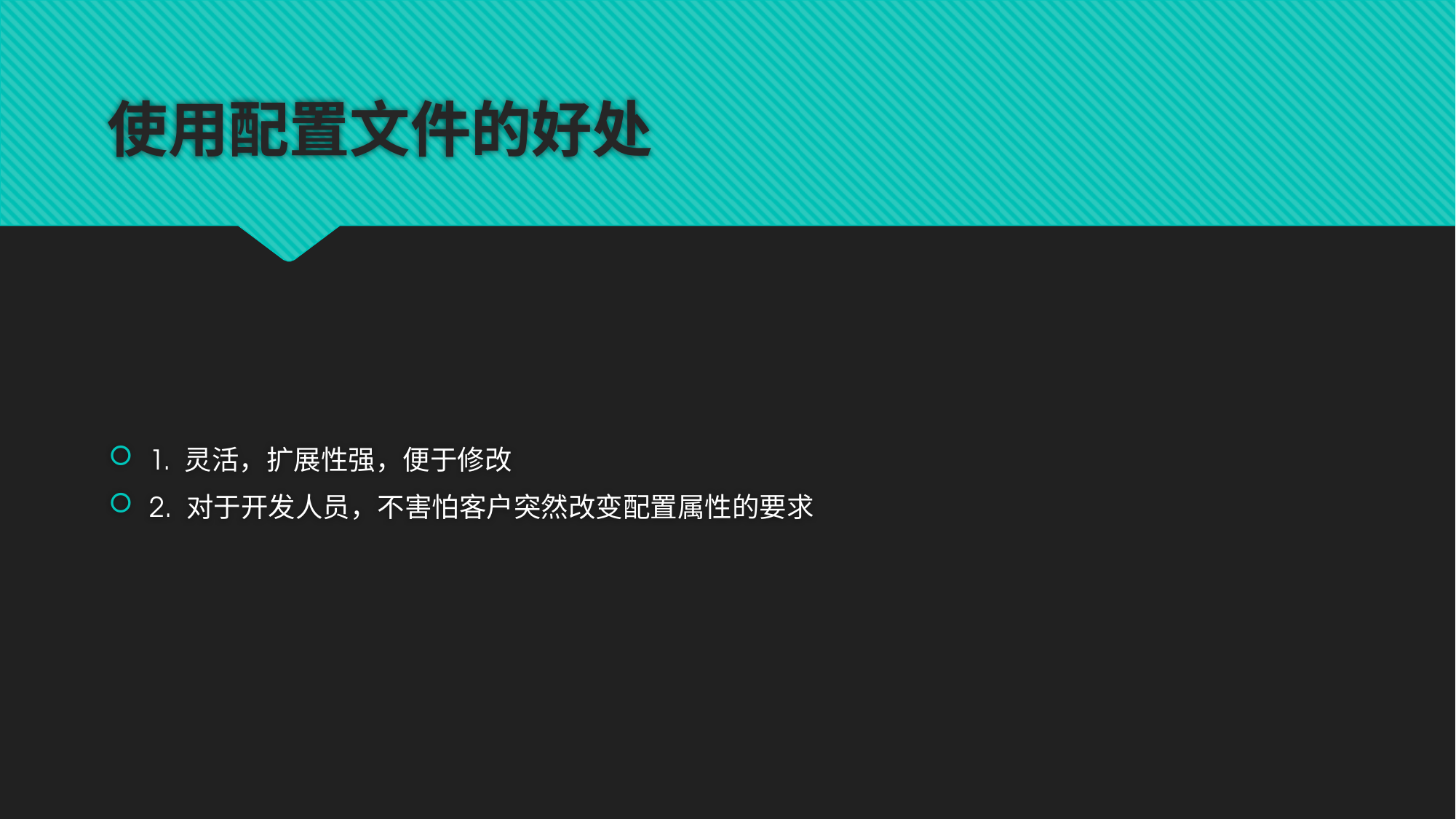

# 使用配置文件的好处
1. 灵活，扩展性强，便于修改
2. 对于开发人员，不害怕客户突然改变配置属性的要求